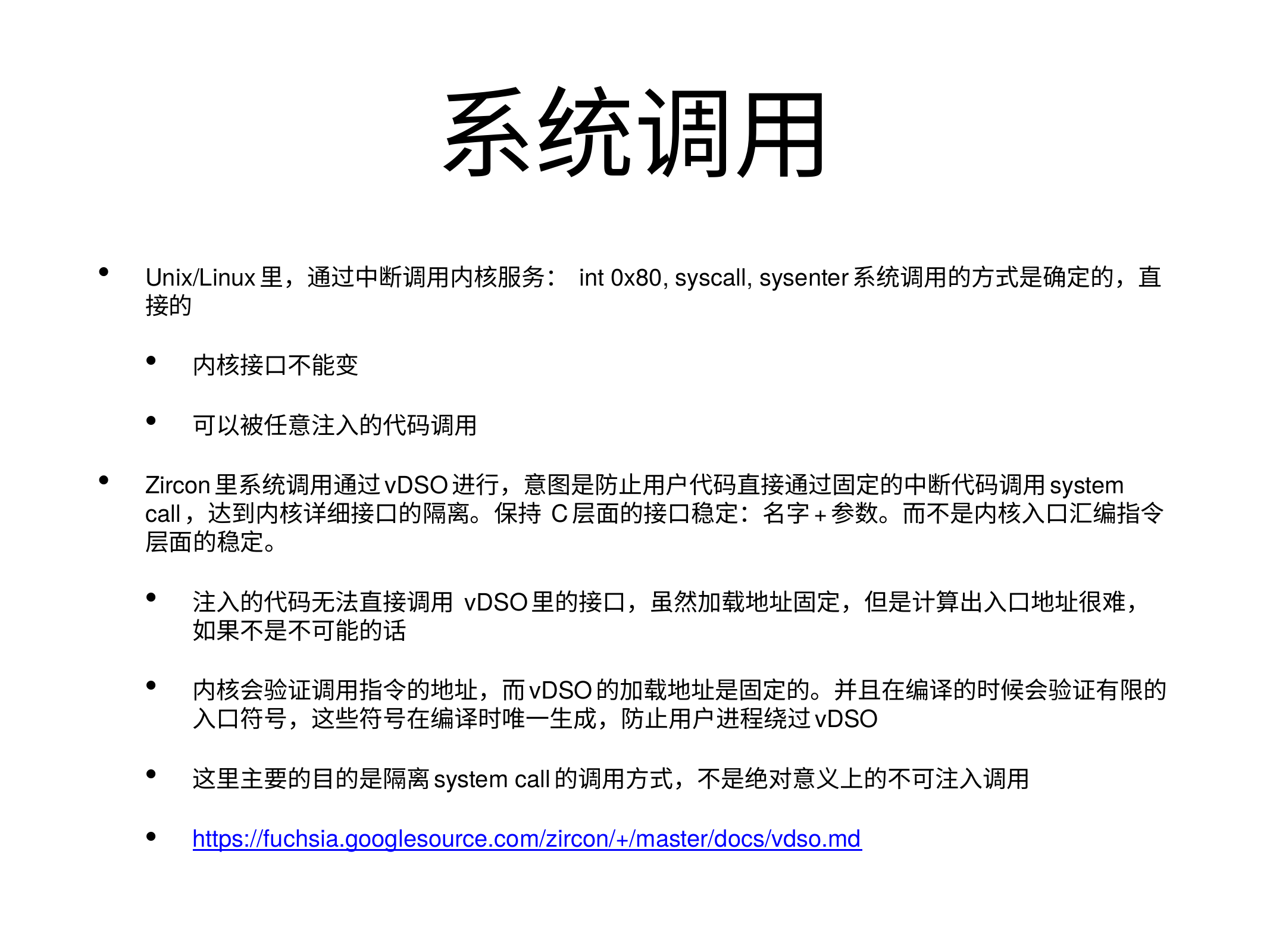

# 系统调用
Unix/Linux里，通过中断调用内核服务： int 0x80, syscall, sysenter系统调用的方式是确定的，直接的
内核接口不能变
可以被任意注入的代码调用
Zircon里系统调用通过vDSO进行，意图是防止用户代码直接通过固定的中断代码调用system call，达到内核详细接口的隔离。保持 C层面的接口稳定：名字+参数。而不是内核入口汇编指令层面的稳定。
注入的代码无法直接调用 vDSO里的接口，虽然加载地址固定，但是计算出入口地址很难，如果不是不可能的话
内核会验证调用指令的地址，而vDSO的加载地址是固定的。并且在编译的时候会验证有限的入口符号，这些符号在编译时唯一生成，防止用户进程绕过vDSO
这里主要的目的是隔离system call的调用方式，不是绝对意义上的不可注入调用
https://fuchsia.googlesource.com/zircon/+/master/docs/vdso.md